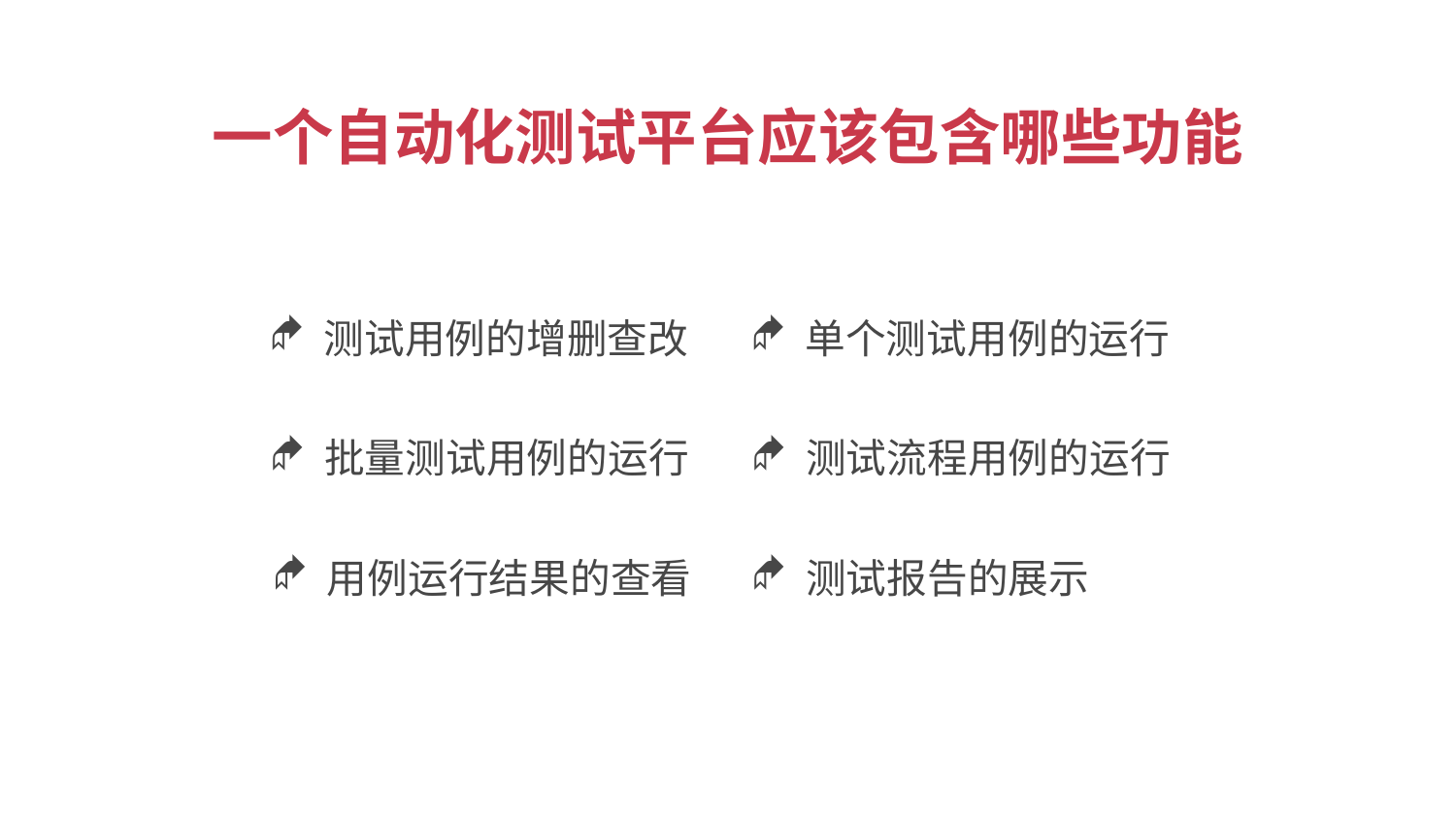

一个自动化测试平台应该包含哪些功能
测试用例的增删查改
单个测试用例的运行
批量测试用例的运行
测试流程用例的运行
测试报告的展示
用例运行结果的查看